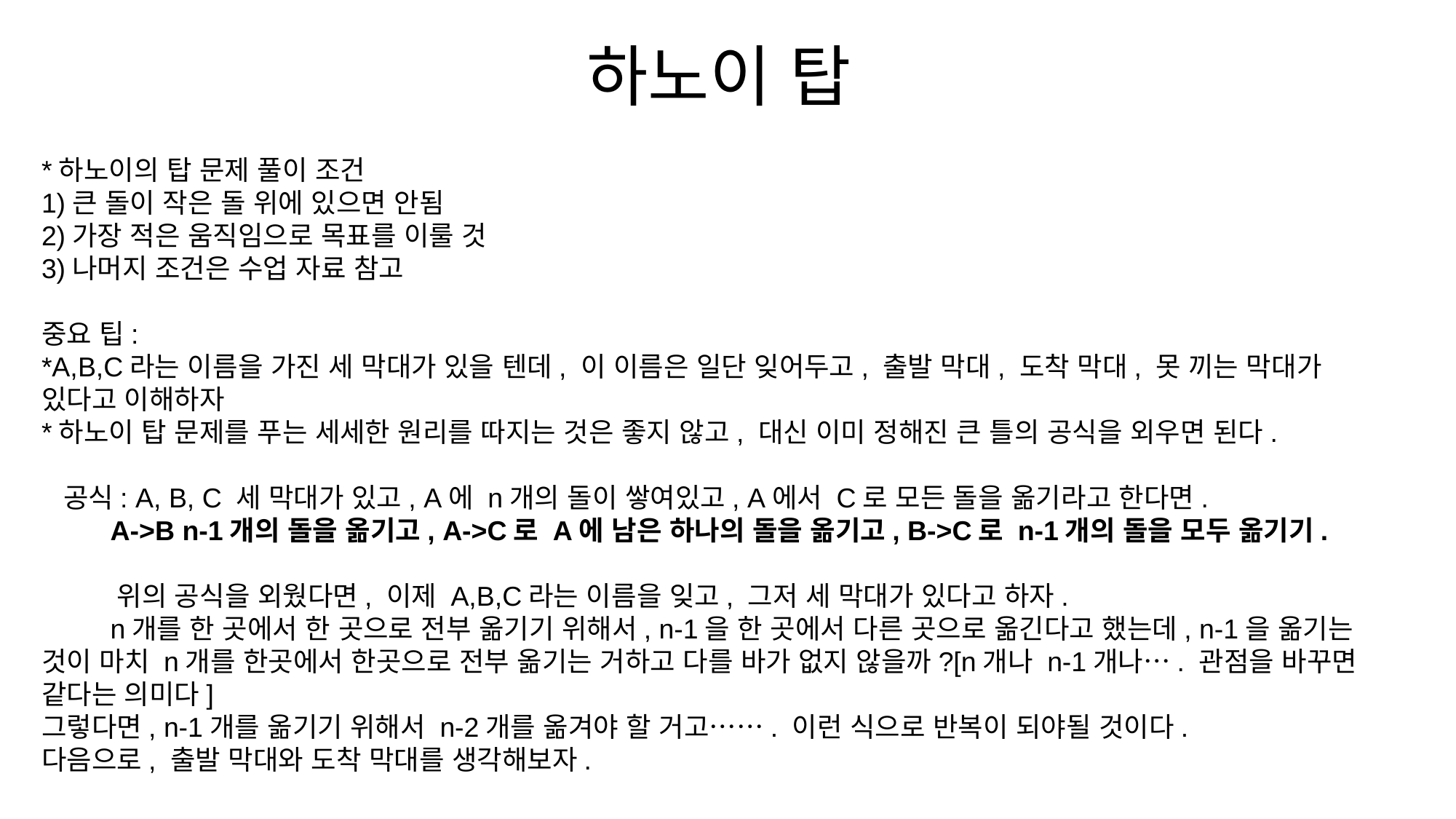

# 하노이 탑
*하노이의 탑 문제 풀이 조건
1)큰 돌이 작은 돌 위에 있으면 안됨
2)가장 적은 움직임으로 목표를 이룰 것
3)나머지 조건은 수업 자료 참고

중요 팁:
*A,B,C라는 이름을 가진 세 막대가 있을 텐데, 이 이름은 일단 잊어두고, 출발 막대, 도착 막대, 못 끼는 막대가 있다고 이해하자
*하노이 탑 문제를 푸는 세세한 원리를 따지는 것은 좋지 않고, 대신 이미 정해진 큰 틀의 공식을 외우면 된다.

  공식: A, B, C 세 막대가 있고, A에 n개의 돌이 쌓여있고, A에서 C로 모든 돌을 옮기라고 한다면.
         A->B n-1개의 돌을 옮기고, A->C로 A에 남은 하나의 돌을 옮기고, B->C로 n-1개의 돌을 모두 옮기기.

         위의 공식을 외웠다면, 이제 A,B,C라는 이름을 잊고, 그저 세 막대가 있다고 하자.
         n개를 한 곳에서 한 곳으로 전부 옮기기 위해서, n-1을 한 곳에서 다른 곳으로 옮긴다고 했는데, n-1을 옮기는 것이 마치 n개를 한곳에서 한곳으로 전부 옮기는 거하고 다를 바가 없지 않을까?[n개나 n-1개나…. 관점을 바꾸면 같다는 의미다]
그렇다면, n-1개를 옮기기 위해서 n-2개를 옮겨야 할 거고……. 이런 식으로 반복이 되야될 것이다.
다음으로, 출발 막대와 도착 막대를 생각해보자.